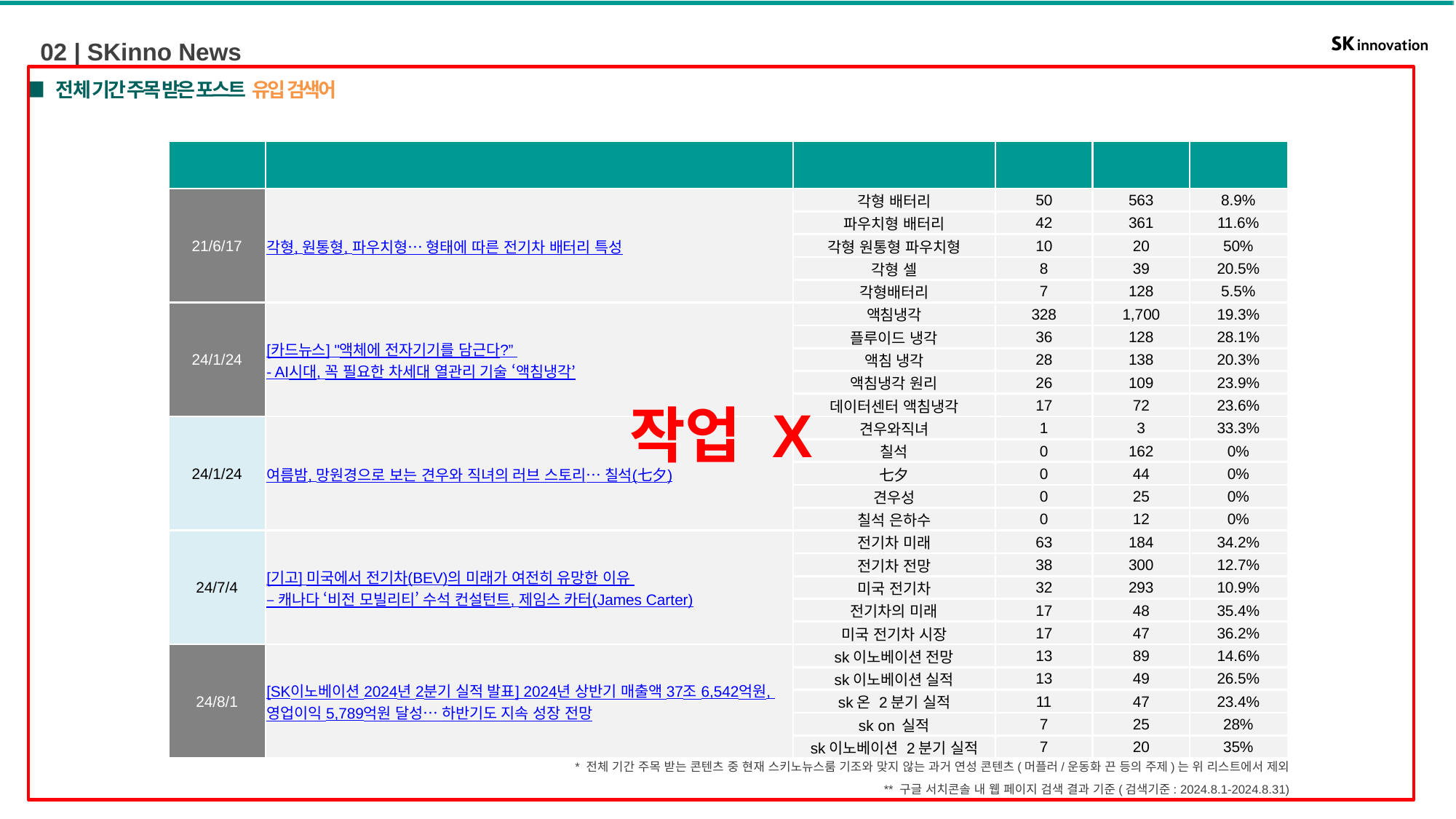

02 | SKinno News
작업 X
■ 전체 기간 주목 받은 포스트  유입 검색어
| 날짜 | 포스트명 | 인기 검색어 | 클릭 수 | 노출 | CTR |
| --- | --- | --- | --- | --- | --- |
| 21/6/17 | 각형, 원통형, 파우치형… 형태에 따른 전기차 배터리 특성 | 각형 배터리 | 50 | 563 | 8.9% |
|  |  | 파우치형 배터리 | 42 | 361 | 11.6% |
|  |  | 각형 원통형 파우치형 | 10 | 20 | 50% |
|  |  | 각형 셀 | 8 | 39 | 20.5% |
|  |  | 각형배터리 | 7 | 128 | 5.5% |
| 24/1/24 | [카드뉴스] "액체에 전자기기를 담근다?” - AI시대, 꼭 필요한 차세대 열관리 기술 ‘액침냉각’ | 액침냉각 | 328 | 1,700 | 19.3% |
|  |  | 플루이드 냉각 | 36 | 128 | 28.1% |
|  |  | 액침 냉각 | 28 | 138 | 20.3% |
|  |  | 액침냉각 원리 | 26 | 109 | 23.9% |
|  |  | 데이터센터 액침냉각 | 17 | 72 | 23.6% |
| 24/1/24 | 여름밤, 망원경으로 보는 견우와 직녀의 러브 스토리… 칠석(七夕) | 견우와직녀 | 1 | 3 | 33.3% |
|  |  | 칠석 | 0 | 162 | 0% |
|  |  | 七夕 | 0 | 44 | 0% |
|  |  | 견우성 | 0 | 25 | 0% |
|  |  | 칠석 은하수 | 0 | 12 | 0% |
| 24/7/4 | [기고] 미국에서 전기차(BEV)의 미래가 여전히 유망한 이유 – 캐나다 ‘비전 모빌리티’ 수석 컨설턴트, 제임스 카터(James Carter) | 전기차 미래 | 63 | 184 | 34.2% |
|  |  | 전기차 전망 | 38 | 300 | 12.7% |
|  |  | 미국 전기차 | 32 | 293 | 10.9% |
|  |  | 전기차의 미래 | 17 | 48 | 35.4% |
|  |  | 미국 전기차 시장 | 17 | 47 | 36.2% |
| 24/8/1 | [SK이노베이션 2024년 2분기 실적 발표] 2024년 상반기 매출액 37조 6,542억원, 영업이익 5,789억원 달성… 하반기도 지속 성장 전망 | sk이노베이션 전망 | 13 | 89 | 14.6% |
|  |  | sk이노베이션 실적 | 13 | 49 | 26.5% |
|  |  | sk온 2분기 실적 | 11 | 47 | 23.4% |
|  |  | sk on 실적 | 7 | 25 | 28% |
|  |  | sk이노베이션 2분기 실적 | 7 | 20 | 35% |
* 전체 기간 주목 받는 콘텐츠 중 현재 스키노뉴스룸 기조와 맞지 않는 과거 연성 콘텐츠(머플러/운동화 끈 등의 주제)는 위 리스트에서 제외
** 구글 서치콘솔 내 웹 페이지 검색 결과 기준(검색기준: 2024.8.1-2024.8.31)